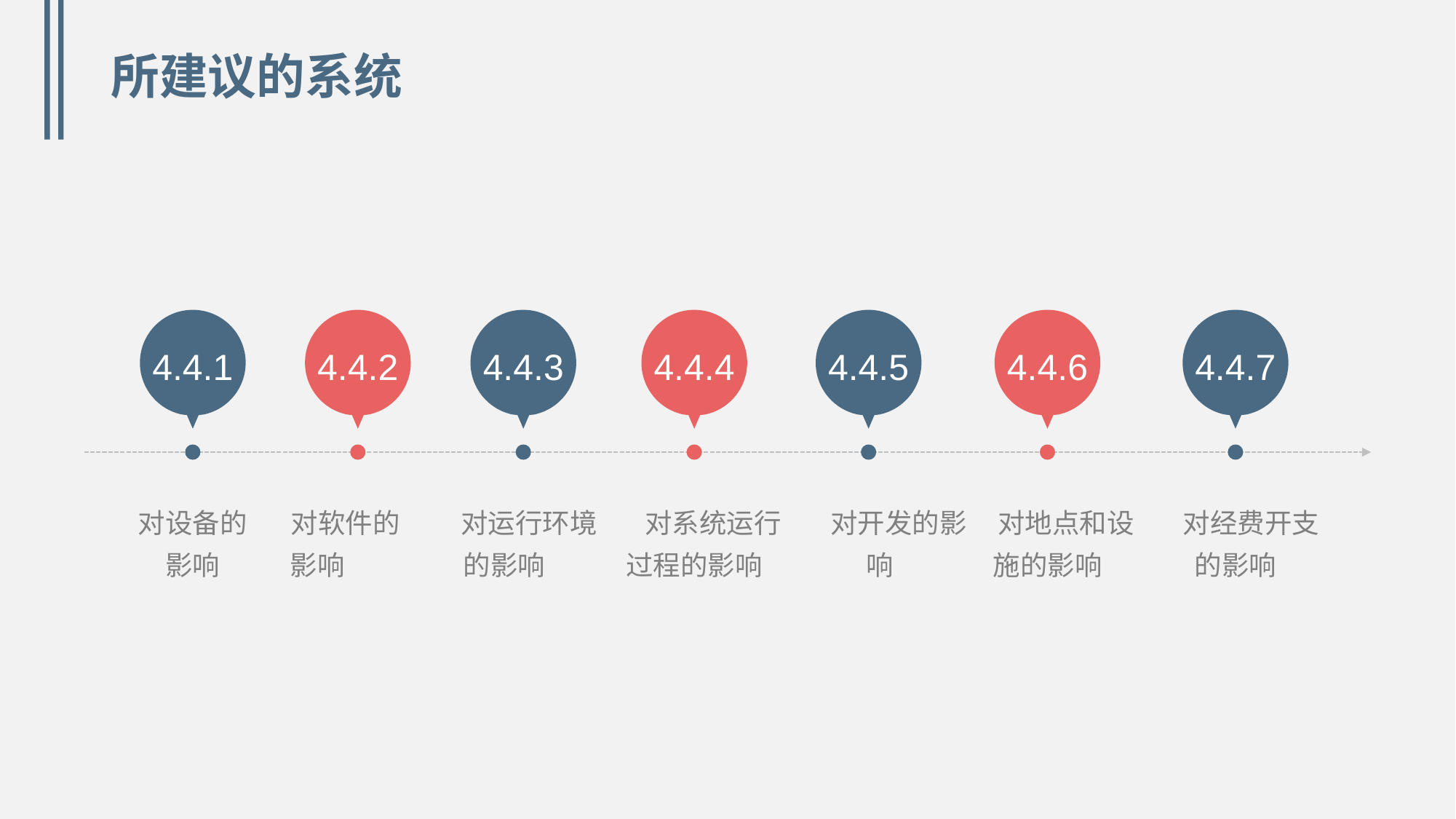

所建议的系统

4.4.1
对设备的
影响
4.4.3
       对运行环境的影响
4.4.5
     对系统运行过程的影响
4.4.4
     对开发的影响
4.4.6
     对地点和设施的影响
4.4.7
    对经费开支的影响
4.4.2
        对软件的影响